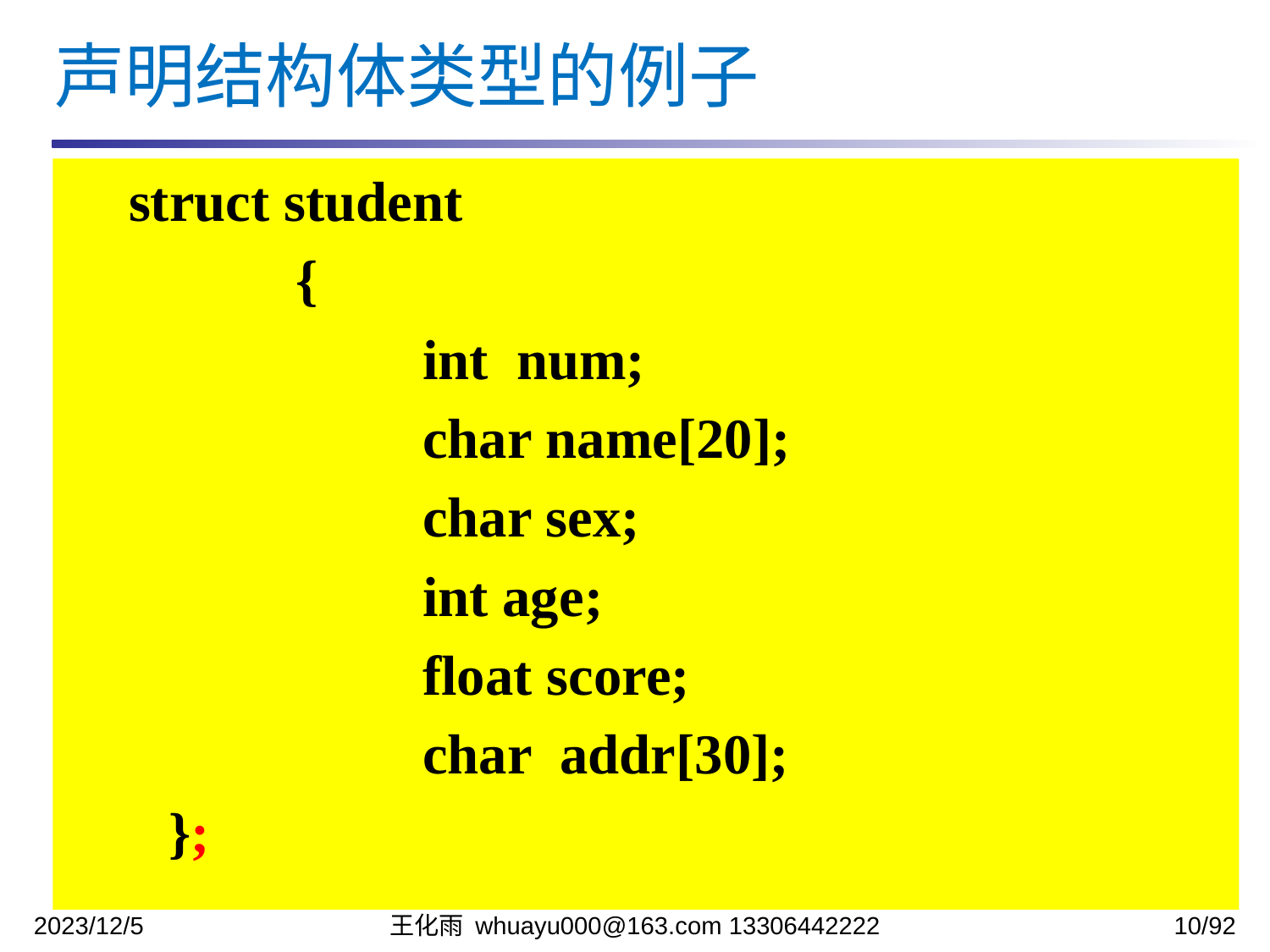

声明结构体类型的例子
struct student
		{
			int  num;
		  	char name[20];
		  	char sex;
		  	int age;
		  	float score;
		  	char  addr[30];
	};
2023/12/5
王化雨 whuayu000@163.com 13306442222
10/92